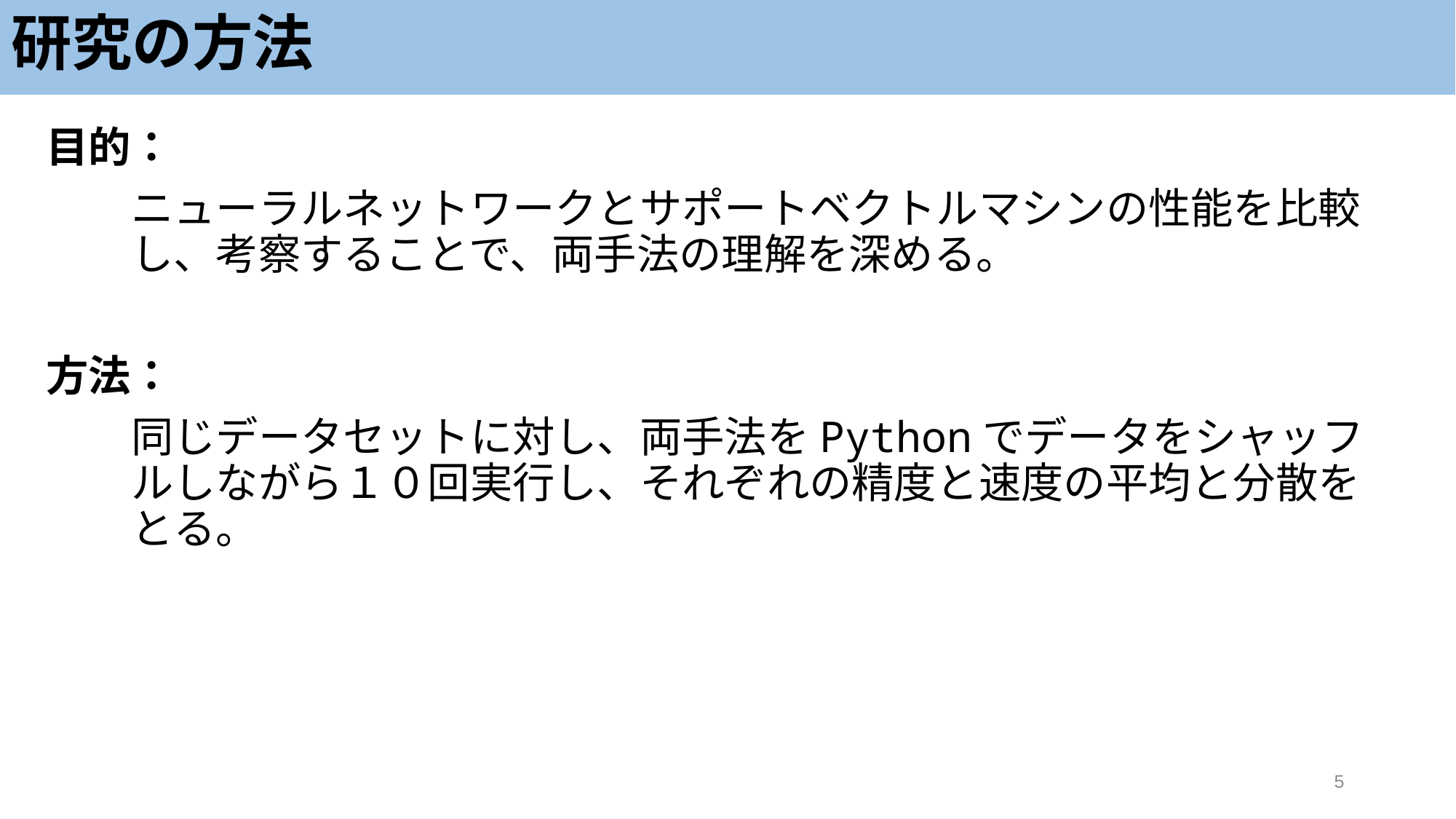

研究の方法
目的：
ニューラルネットワークとサポートベクトルマシンの性能を比較し、考察することで、両手法の理解を深める。

方法：
同じデータセットに対し、両手法をPythonでデータをシャッフルしながら１０回実行し、それぞれの精度と速度の平均と分散をとる。

5